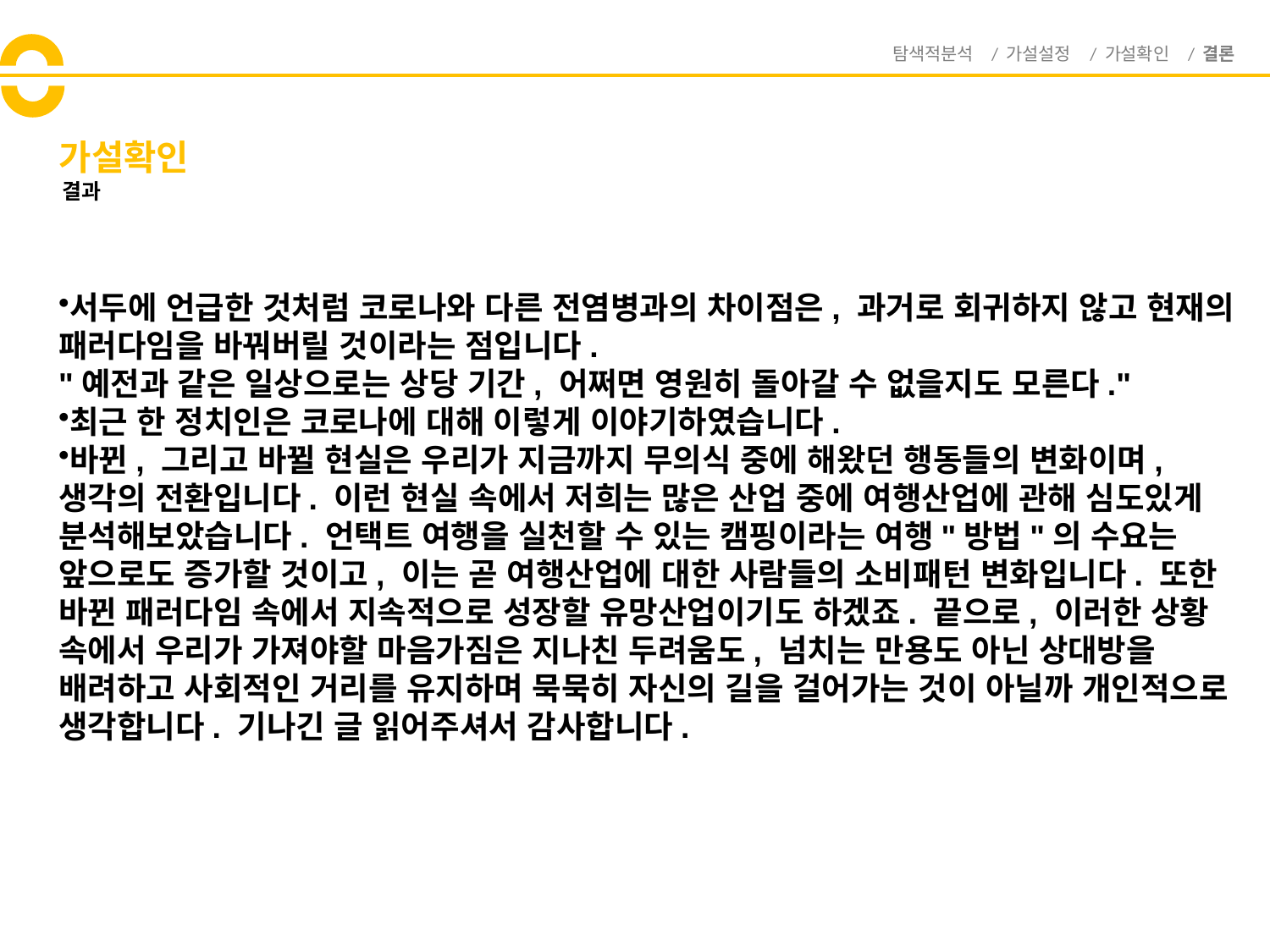

탐색적분석   / 가설설정   / 가설확인   / 결론

# 가설확인
결과

서두에 언급한 것처럼 코로나와 다른 전염병과의 차이점은, 과거로 회귀하지 않고 현재의 패러다임을 바꿔버릴 것이라는 점입니다.
"예전과 같은 일상으로는 상당 기간, 어쩌면 영원히 돌아갈 수 없을지도 모른다."
최근 한 정치인은 코로나에 대해 이렇게 이야기하였습니다.
바뀐, 그리고 바뀔 현실은 우리가 지금까지 무의식 중에 해왔던 행동들의 변화이며, 생각의 전환입니다. 이런 현실 속에서 저희는 많은 산업 중에 여행산업에 관해 심도있게 분석해보았습니다. 언택트 여행을 실천할 수 있는 캠핑이라는 여행"방법"의 수요는 앞으로도 증가할 것이고, 이는 곧 여행산업에 대한 사람들의 소비패턴 변화입니다. 또한 바뀐 패러다임 속에서 지속적으로 성장할 유망산업이기도 하겠죠. 끝으로, 이러한 상황 속에서 우리가 가져야할 마음가짐은 지나친 두려움도, 넘치는 만용도 아닌 상대방을 배려하고 사회적인 거리를 유지하며 묵묵히 자신의 길을 걸어가는 것이 아닐까 개인적으로 생각합니다. 기나긴 글 읽어주셔서 감사합니다.